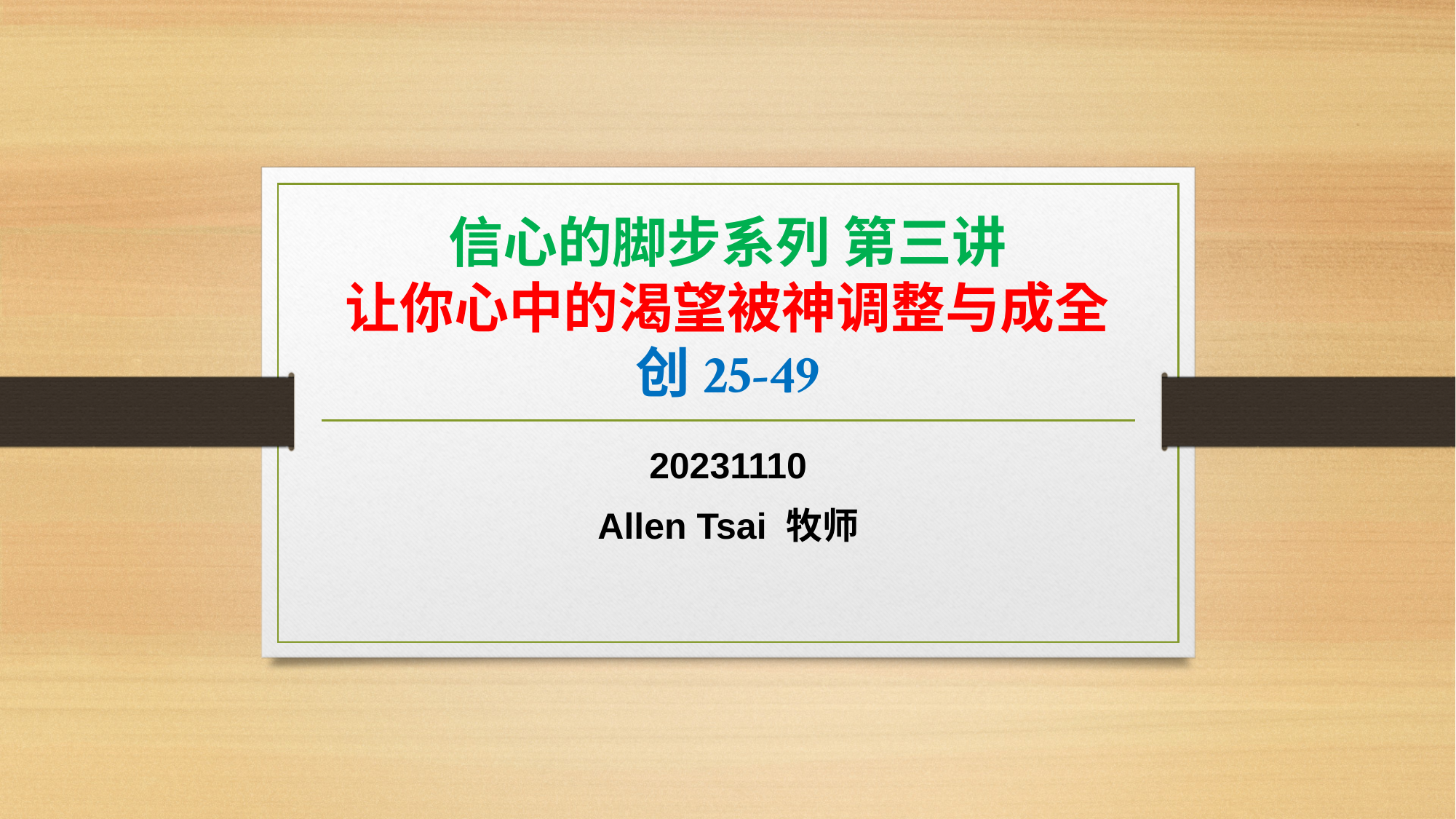

# 信心的脚步系列 第三讲 让你心中的渴望被神调整与成全 创25-49
20231110
Allen Tsai 牧师